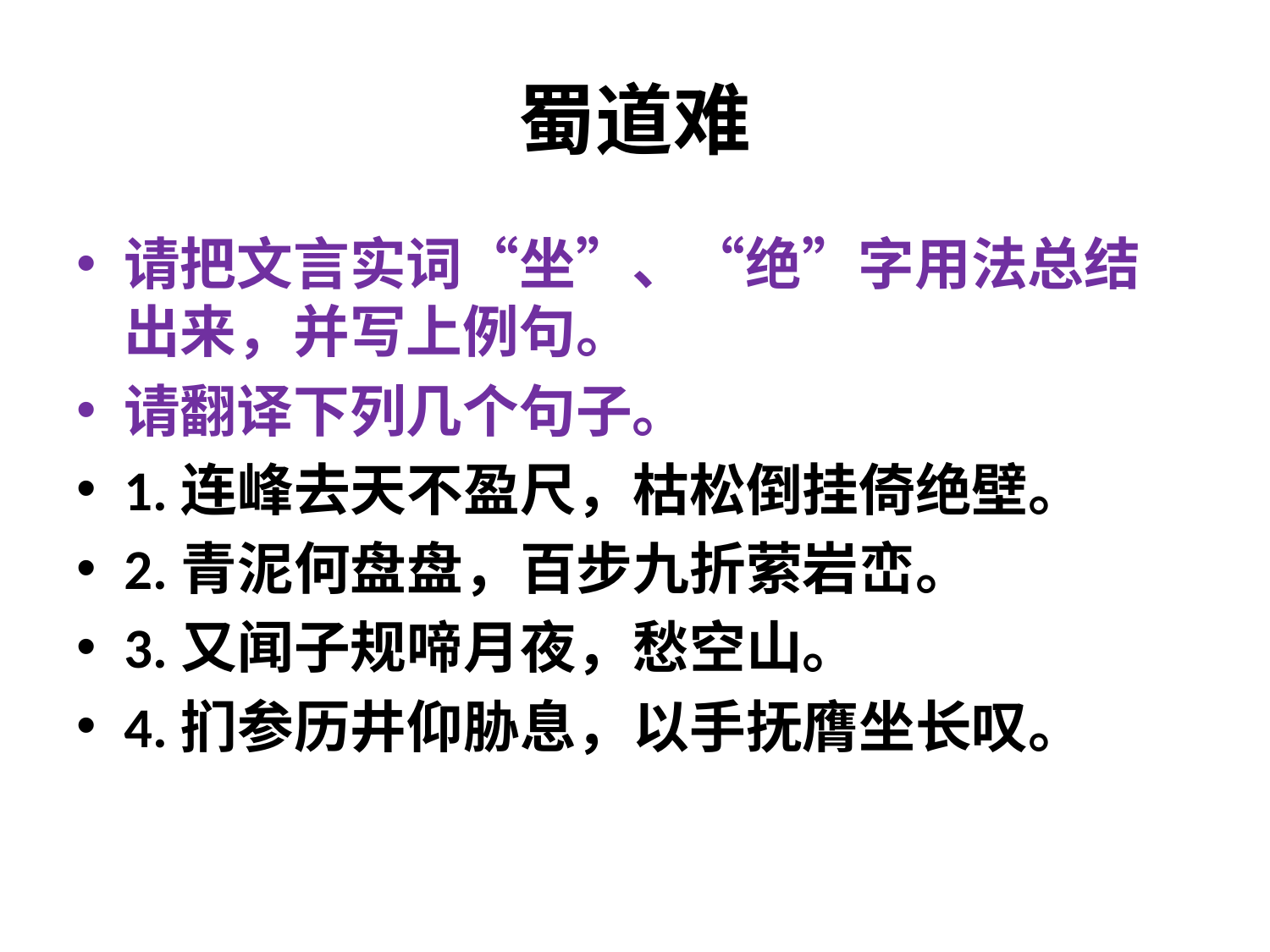

# 蜀道难
请把文言实词“坐”、“绝”字用法总结出来，并写上例句。
请翻译下列几个句子。
1.连峰去天不盈尺，枯松倒挂倚绝壁。
2.青泥何盘盘，百步九折萦岩峦。
3.又闻子规啼月夜，愁空山。
4.扪参历井仰胁息，以手抚膺坐长叹。